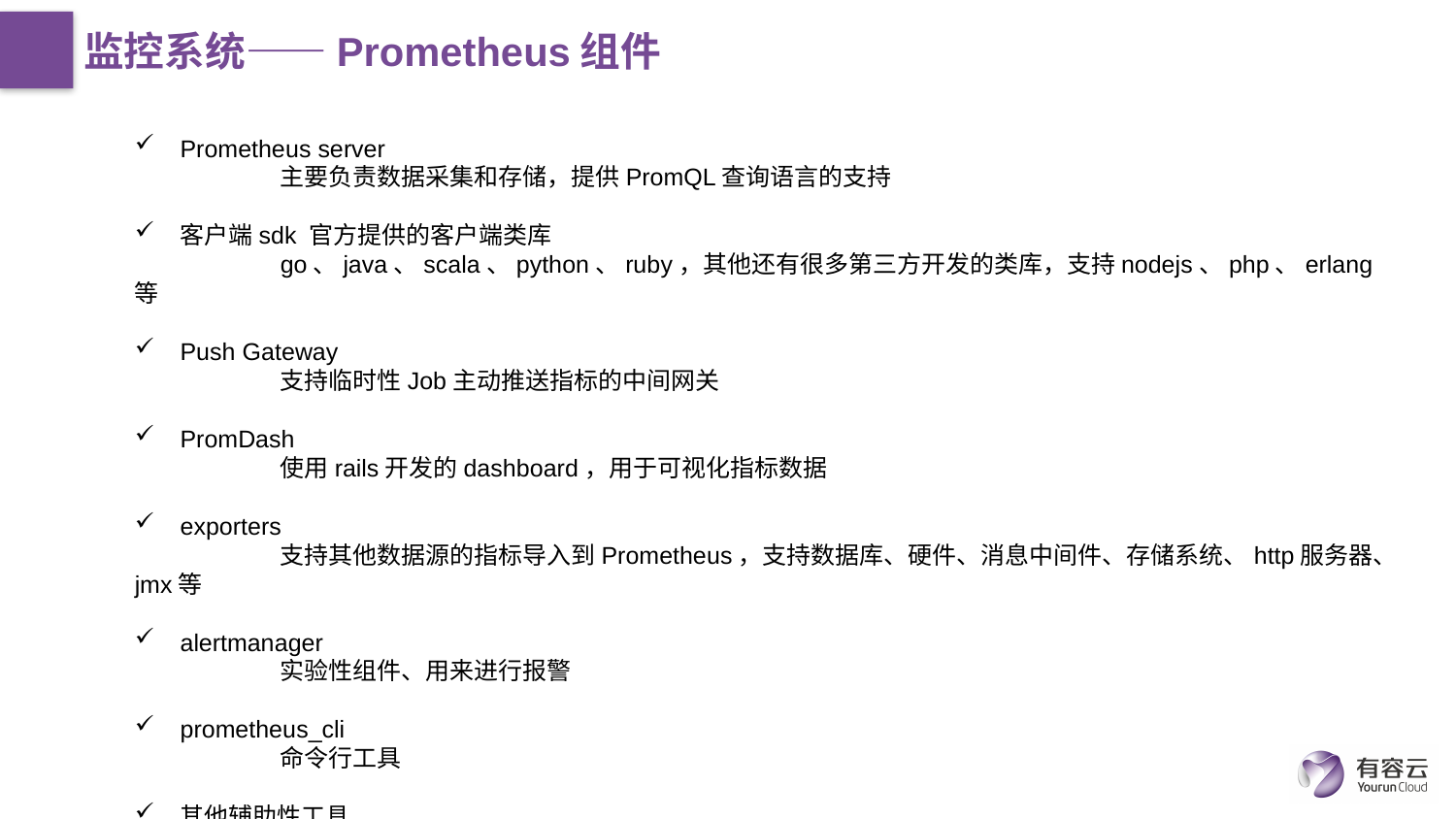

# 监控系统——Prometheus组件

Prometheus server
	主要负责数据采集和存储，提供PromQL查询语言的支持

客户端sdk 官方提供的客户端类库
	go、java、scala、python、ruby，其他还有很多第三方开发的类库，支持nodejs、php、erlang等

Push Gateway
	支持临时性Job主动推送指标的中间网关

PromDash
	使用rails开发的dashboard，用于可视化指标数据

exporters
	支持其他数据源的指标导入到Prometheus，支持数据库、硬件、消息中间件、存储系统、http服务器、jmx等

alertmanager
	实验性组件、用来进行报警

prometheus_cli
	命令行工具

其他辅助性工具